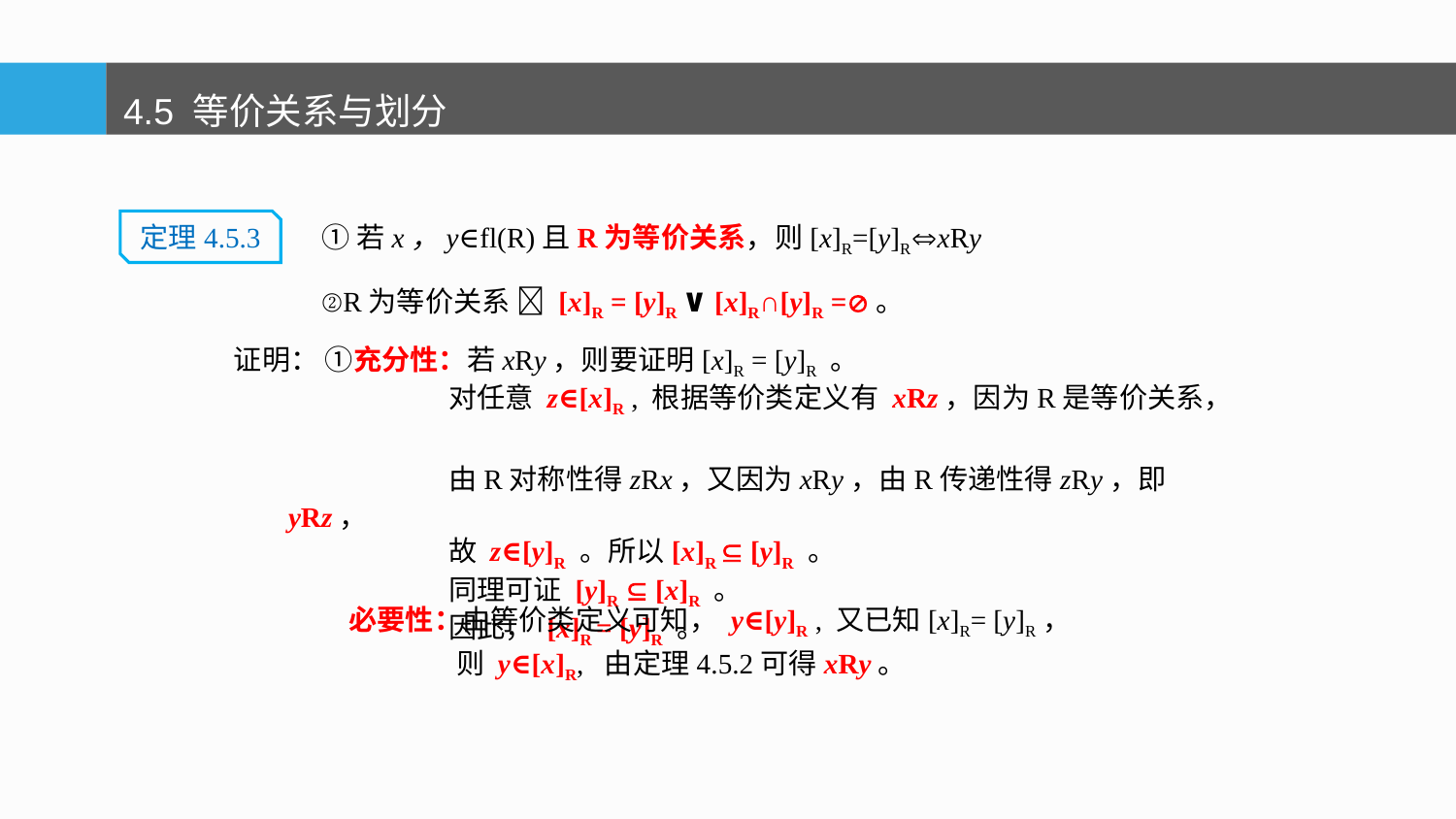

4.5 等价关系与划分

①若x，y∈fl(R)且R为等价关系，则[x]R=[y]R⇔xRy
②R为等价关系 ⇒ [x]R = [y]R ∨ [x]R∩[y]R =∅。
定理4.5.3
证明： ①充分性：若xRy，则要证明[x]R = [y]R 。
                                 对任意 z∈[x]R , 根据等价类定义有 xRz，因为R是等价关系，
                                 由R对称性得zRx，又因为xRy，由R传递性得zRy，即yRz，
                                 故 z∈[y]R 。所以[x]R ⊆ [y]R 。
                                 同理可证 [y]R ⊆ [x]R 。
                                 因此， [x]R = [y]R 。
必要性：由等价类定义可知， y∈[y]R , 又已知[x]R= [y]R，
                则 y∈[x]R,  由定理4.5.2可得xRy。